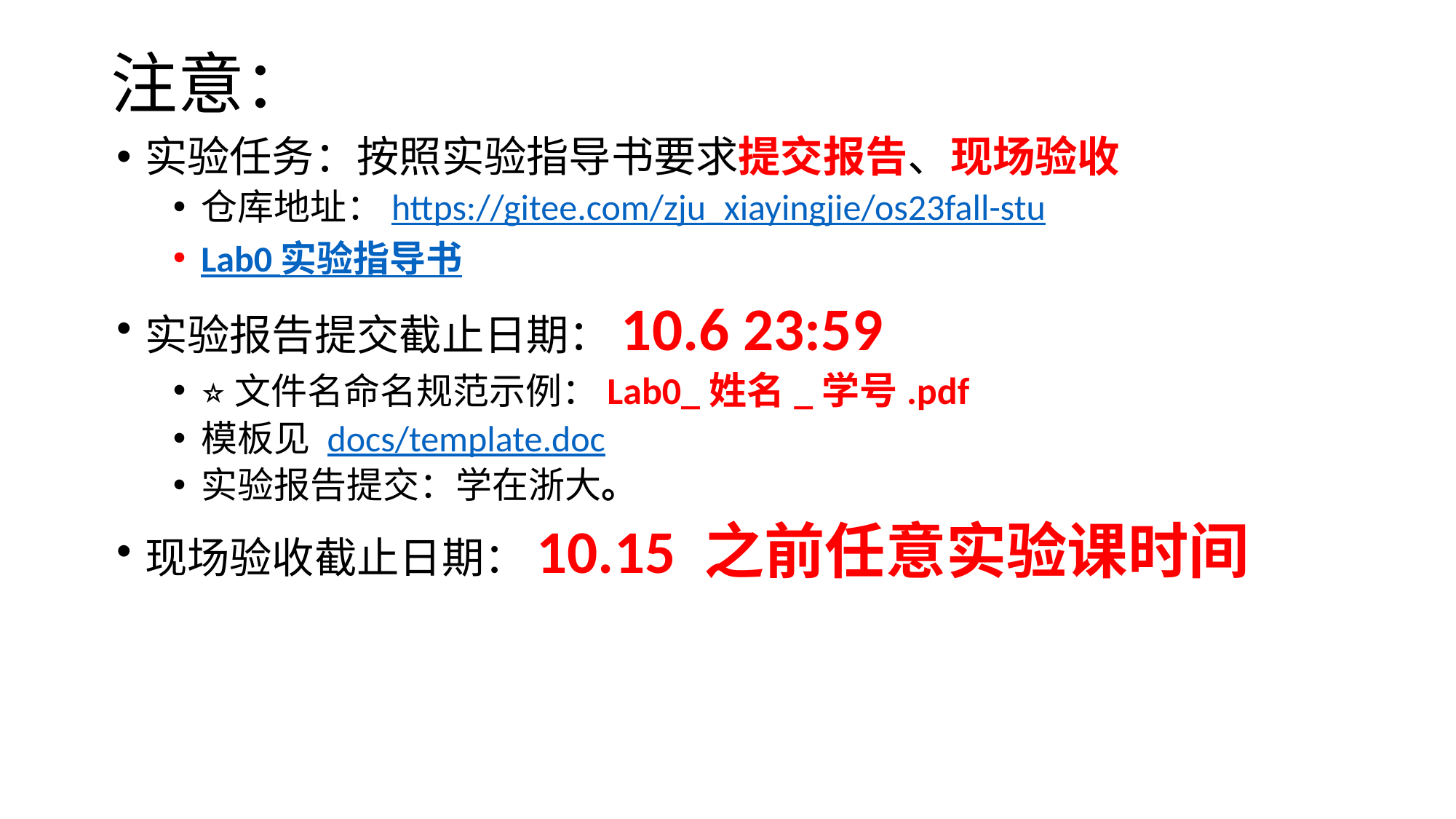

# 注意：
实验任务：按照实验指导书要求提交报告、现场验收
仓库地址：https://gitee.com/zju_xiayingjie/os23fall-stu
Lab0 实验指导书
实验报告提交截止日期：10.6 23:59
⭐文件名命名规范示例：Lab0_姓名_学号.pdf
模板见 docs/template.doc
实验报告提交：学在浙大。
现场验收截止日期：10.15 之前任意实验课时间